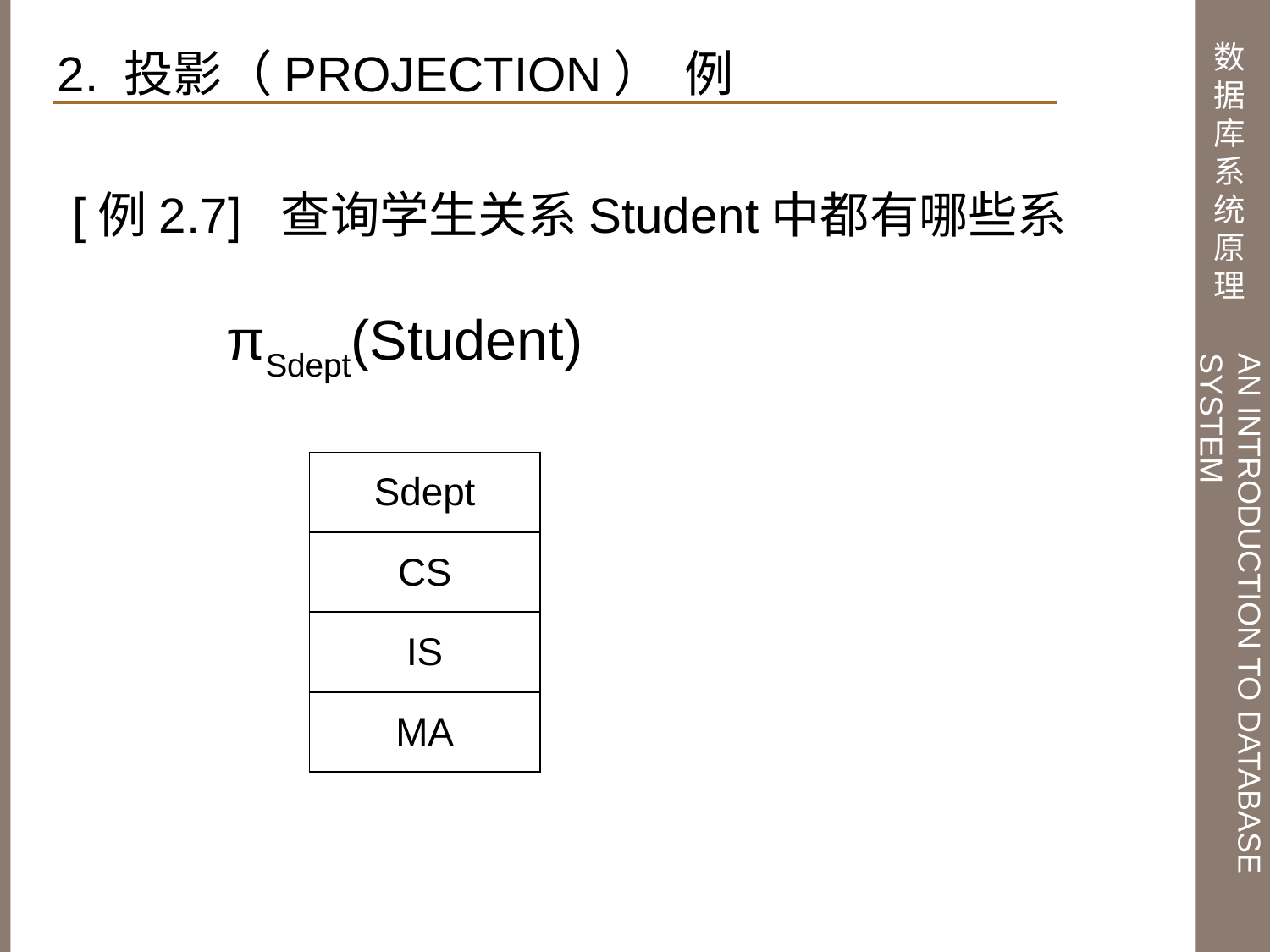

2. 投影（Projection）  例
[例2.7]  查询学生关系Student中都有哪些系
             πSdept(Student)
| Sdept |
| --- |
| CS |
| IS |
| MA |